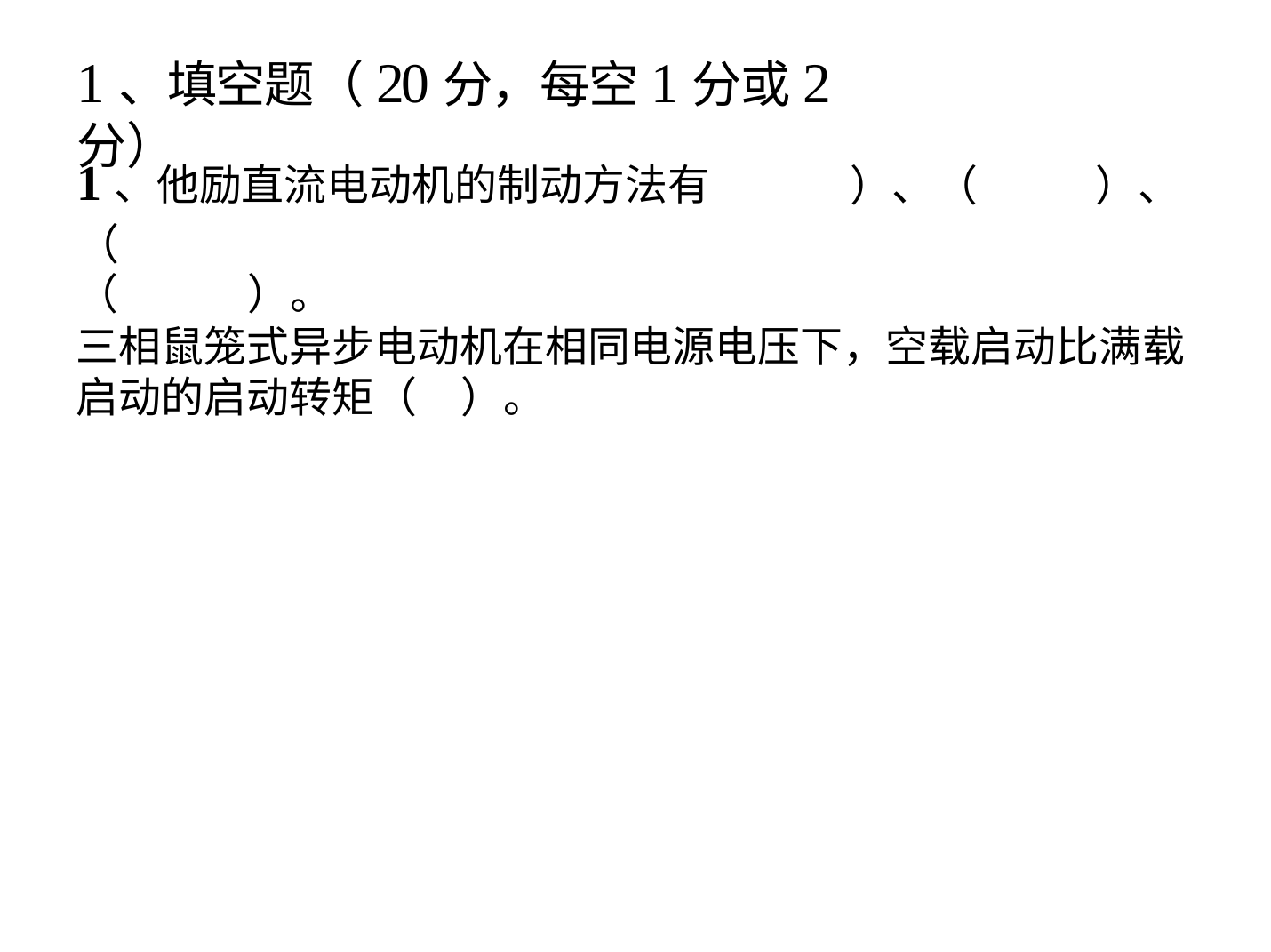

# 1、填空题（20分，每空1分或2分）
1、他励直流电动机的制动方法有（
（	）。
）、（
）、
三相鼠笼式异步电动机在相同电源电压下，空载启动比满载启动的启动转矩（	）。